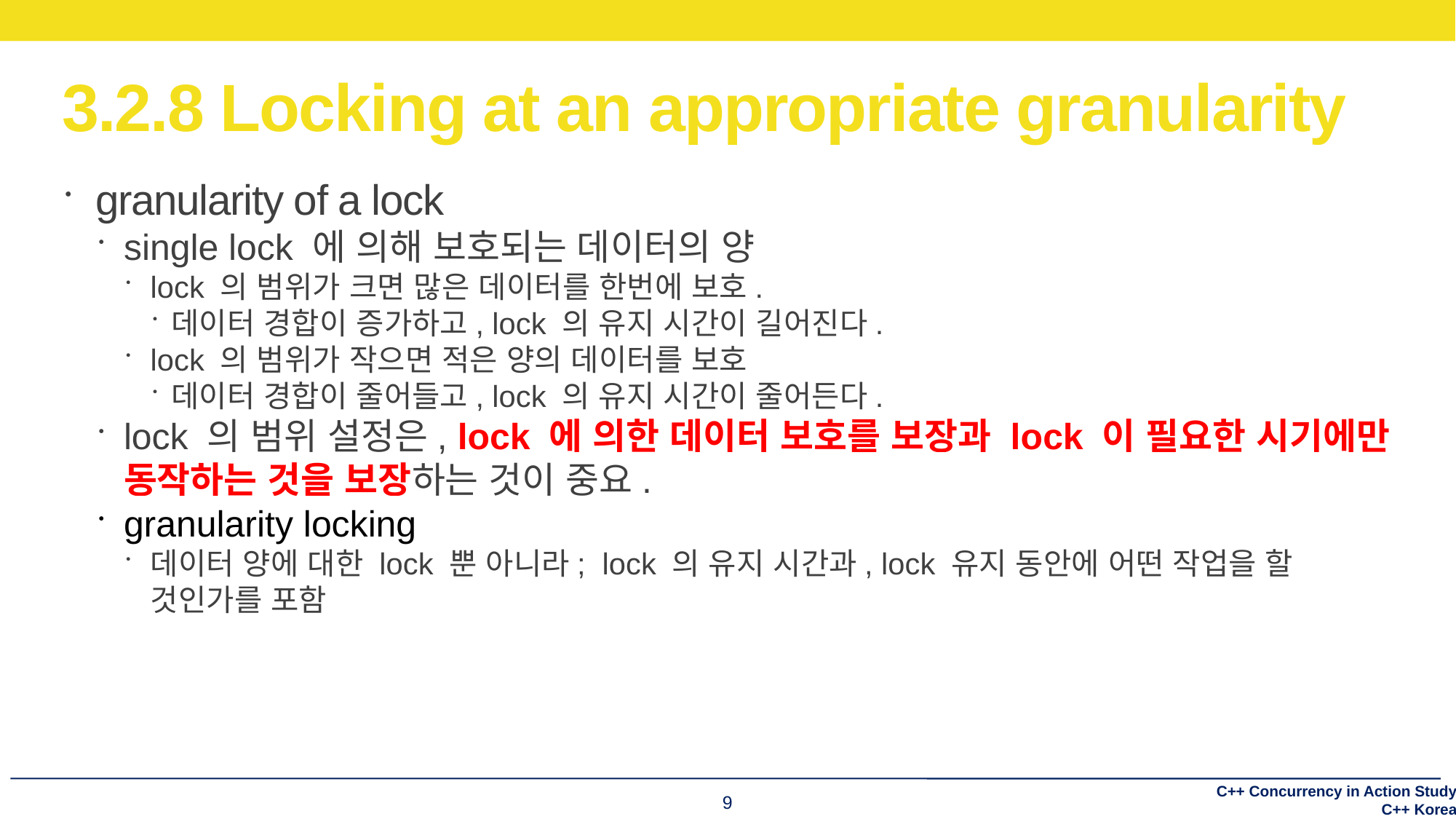

3.2.8 Locking at an appropriate granularity
granularity of a lock
single lock 에 의해 보호되는 데이터의 양
lock 의 범위가 크면 많은 데이터를 한번에 보호.
데이터 경합이 증가하고, lock 의 유지 시간이 길어진다.
lock 의 범위가 작으면 적은 양의 데이터를 보호
데이터 경합이 줄어들고, lock 의 유지 시간이 줄어든다.
lock 의 범위 설정은, lock 에 의한 데이터 보호를 보장과 lock 이 필요한 시기에만 동작하는 것을 보장하는 것이 중요.
granularity locking
데이터 양에 대한 lock 뿐 아니라;  lock 의 유지 시간과, lock 유지 동안에 어떤 작업을 할 것인가를 포함

9